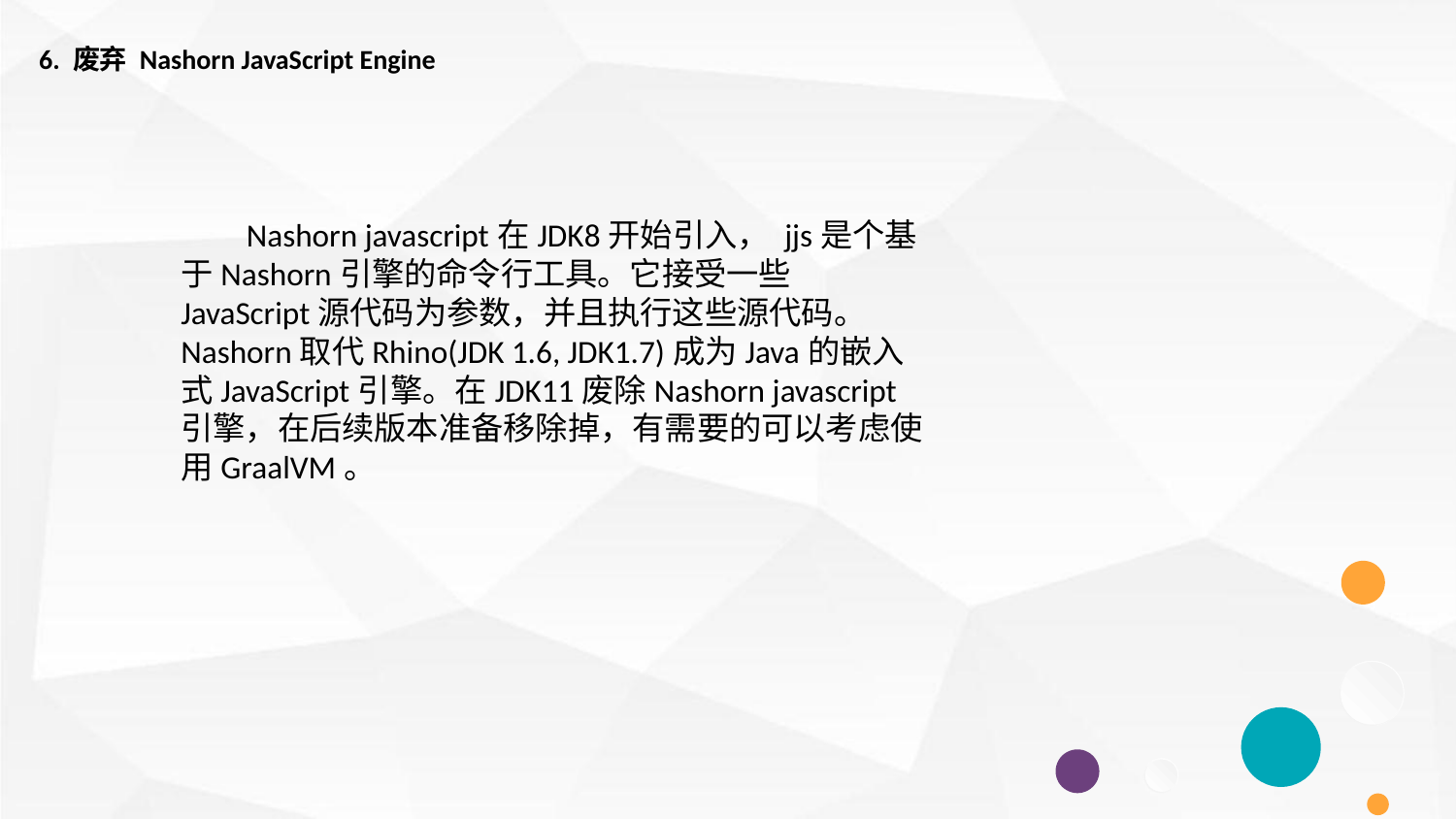

6. 废弃 Nashorn JavaScript Engine
         Nashorn javascript在JDK8开始引入， jjs是个基于Nashorn引擎的命令行工具。它接受一些JavaScript源代码为参数，并且执行这些源代码。 Nashorn取代Rhino(JDK 1.6, JDK1.7)成为Java的嵌入式JavaScript引擎。在JDK11废除Nashorn javascript引擎，在后续版本准备移除掉，有需要的可以考虑使用GraalVM。